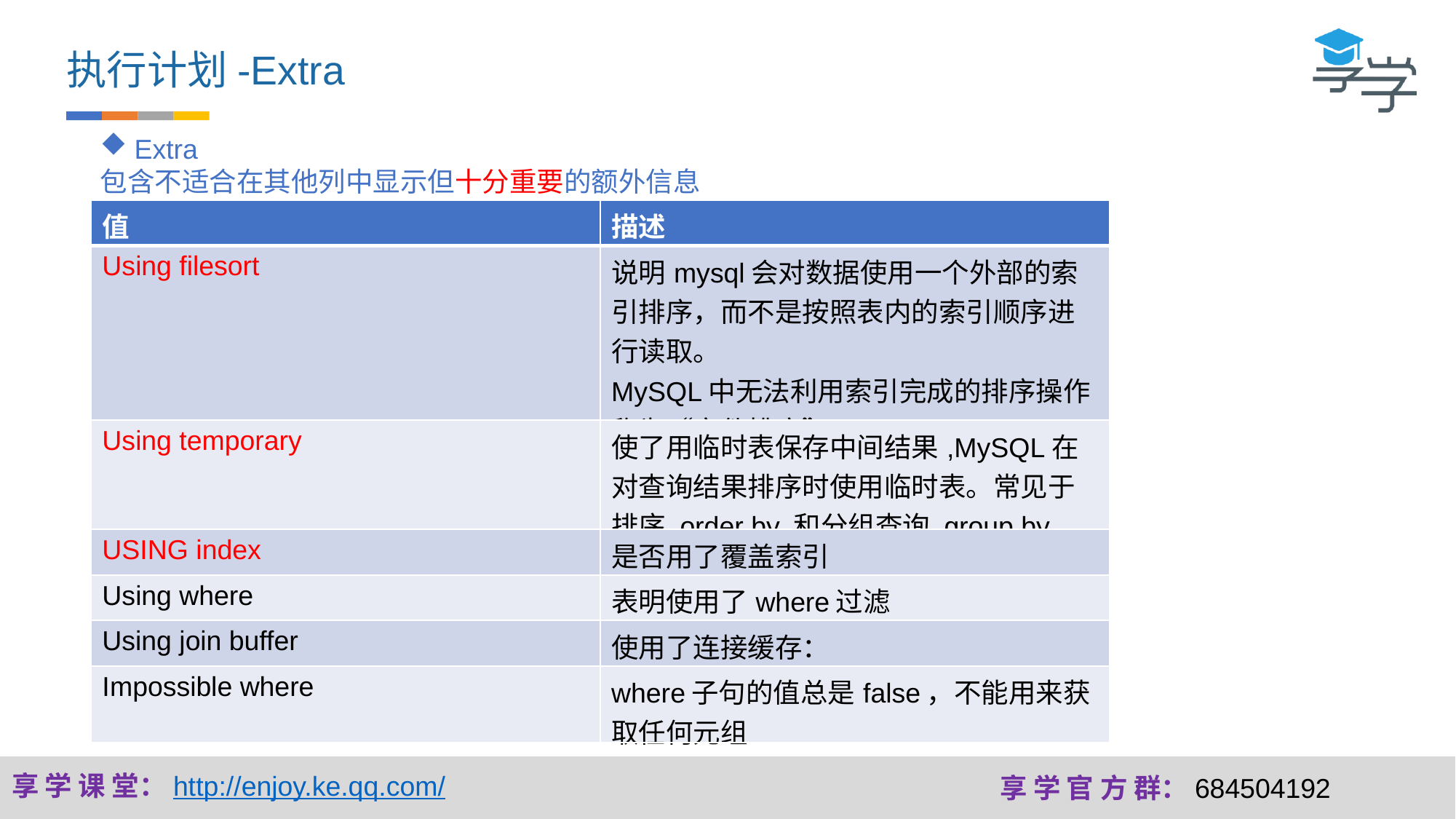

执行计划-Extra

Extra
包含不适合在其他列中显示但十分重要的额外信息

| 值 | 描述 |
| --- | --- |
| Using filesort | 说明mysql会对数据使用一个外部的索引排序，而不是按照表内的索引顺序进行读取。 MySQL中无法利用索引完成的排序操作称为“文件排序” |
| Using temporary | 使了用临时表保存中间结果,MySQL在对查询结果排序时使用临时表。常见于排序 order by 和分组查询 group by。 |
| USING index | 是否用了覆盖索引 |
| Using where | 表明使用了where过滤 |
| Using join buffer | 使用了连接缓存： |
| Impossible where | where子句的值总是false，不能用来获取任何元组 |